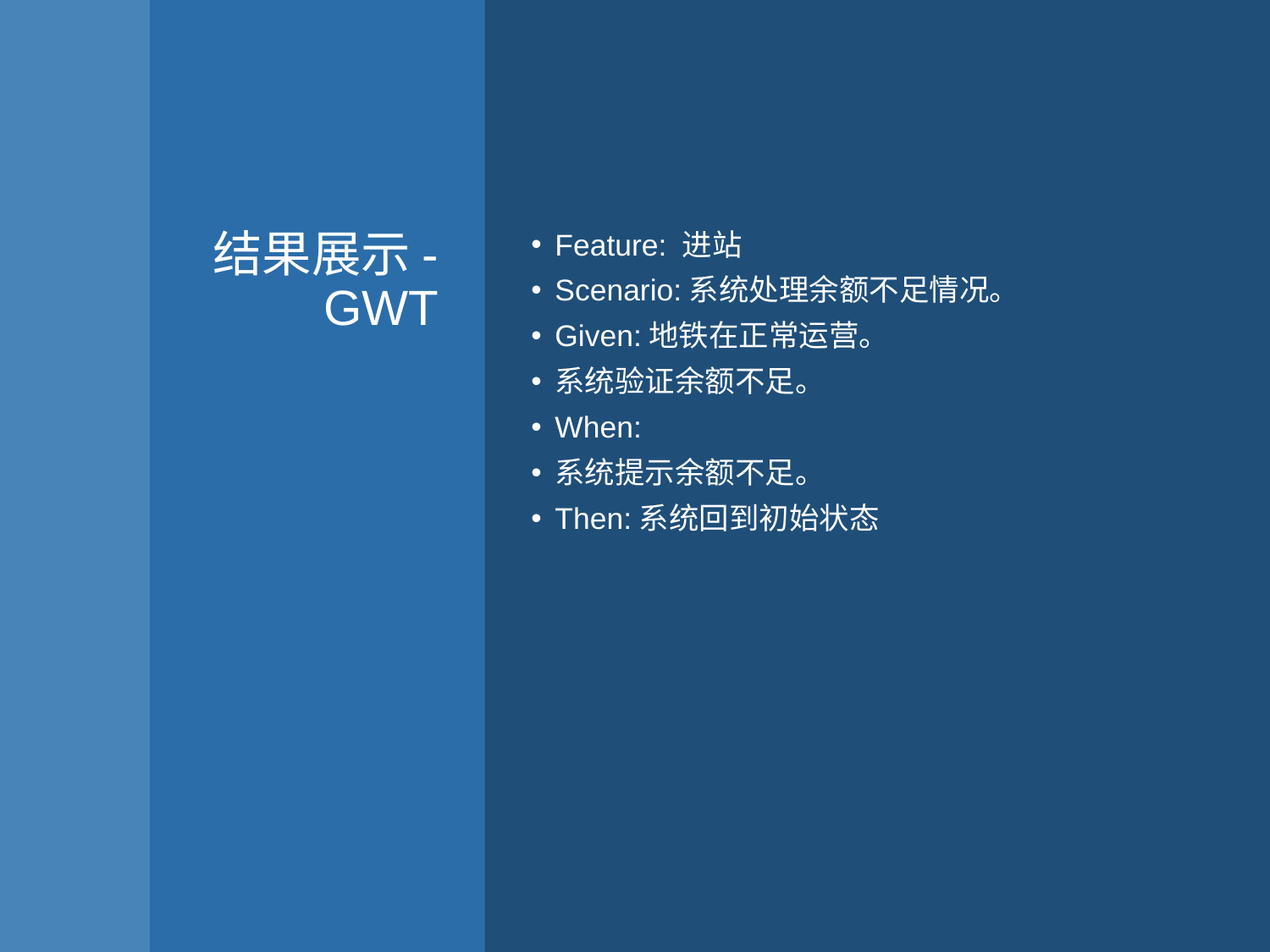

# 结果展示-GWT
Feature: 进站
Scenario:系统处理余额不足情况。
Given:地铁在正常运营。
系统验证余额不足。
When:
系统提示余额不足。
Then:系统回到初始状态